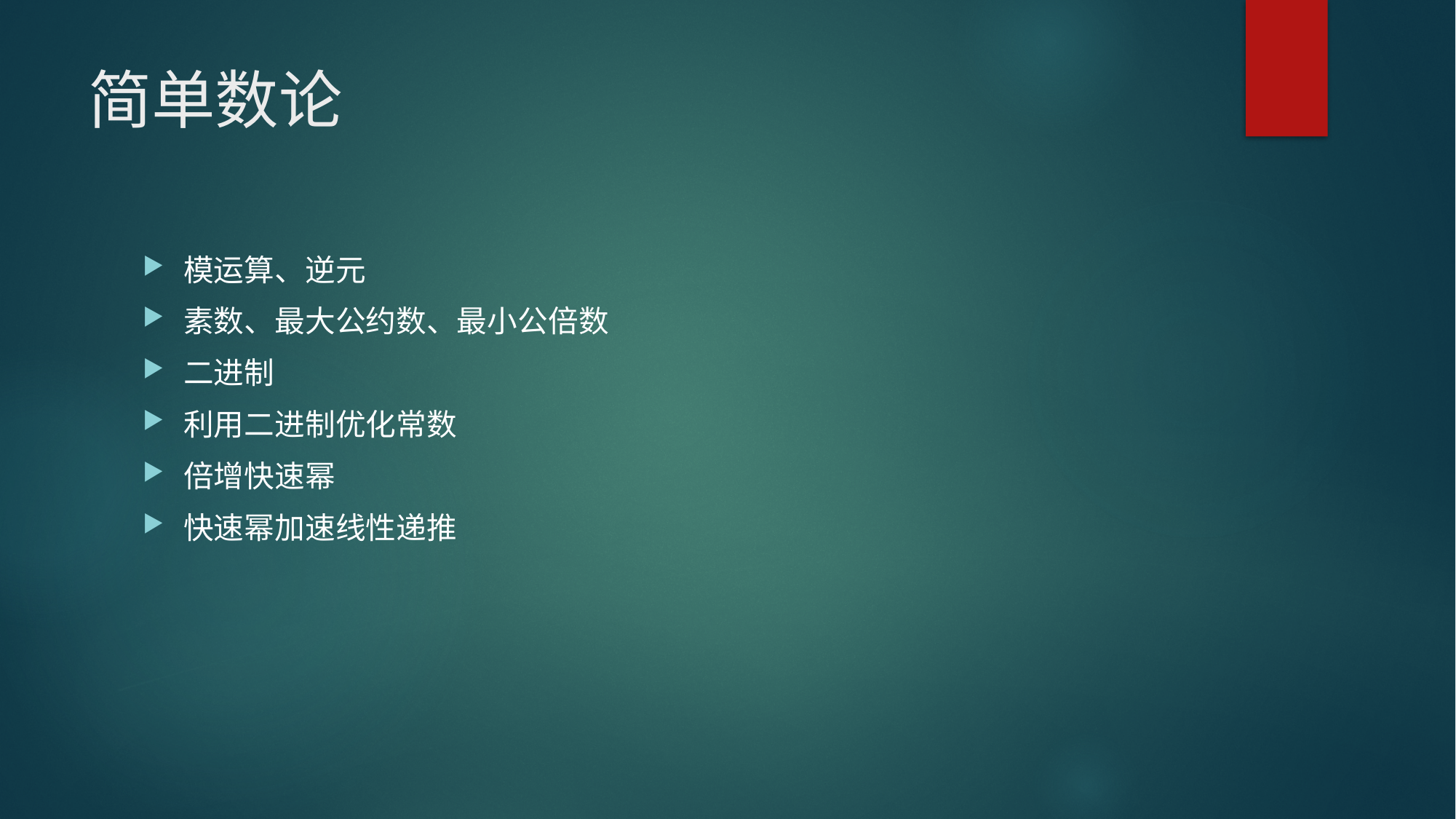

# 简单数论
模运算、逆元
素数、最大公约数、最小公倍数
二进制
利用二进制优化常数
倍增快速幂
快速幂加速线性递推